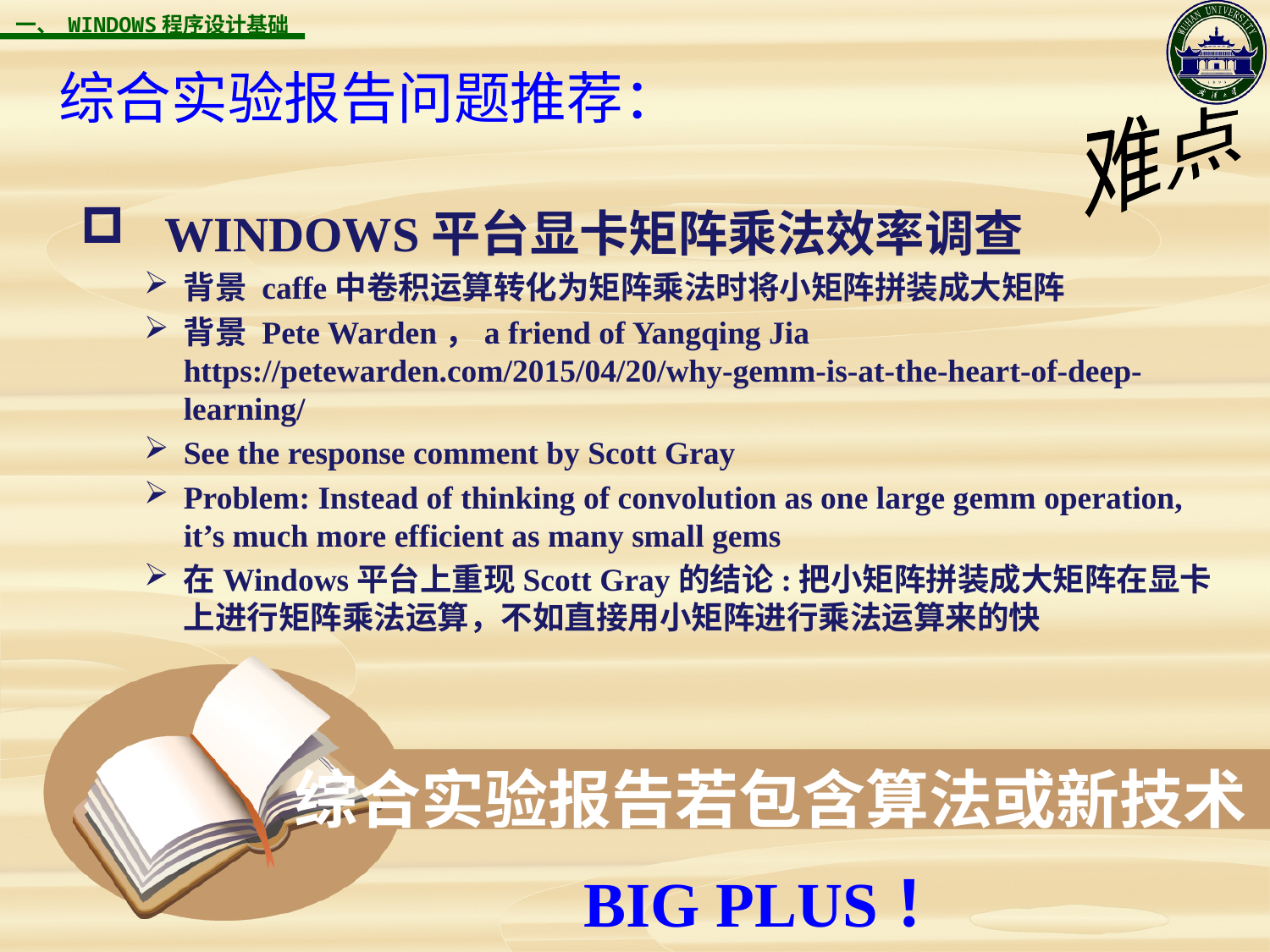

综合实验报告问题推荐：
难点
   WINDOWS平台显卡矩阵乘法效率调查
背景 caffe中卷积运算转化为矩阵乘法时将小矩阵拼装成大矩阵
背景 Pete Warden，a friend of Yangqing Jia  https://petewarden.com/2015/04/20/why-gemm-is-at-the-heart-of-deep-learning/
See the response comment by Scott Gray
Problem: Instead of thinking of convolution as one large gemm operation, it’s much more efficient as many small gems
在Windows平台上重现Scott Gray的结论:把小矩阵拼装成大矩阵在显卡上进行矩阵乘法运算，不如直接用小矩阵进行乘法运算来的快
综合实验报告若包含算法或新技术
BIG PLUS！